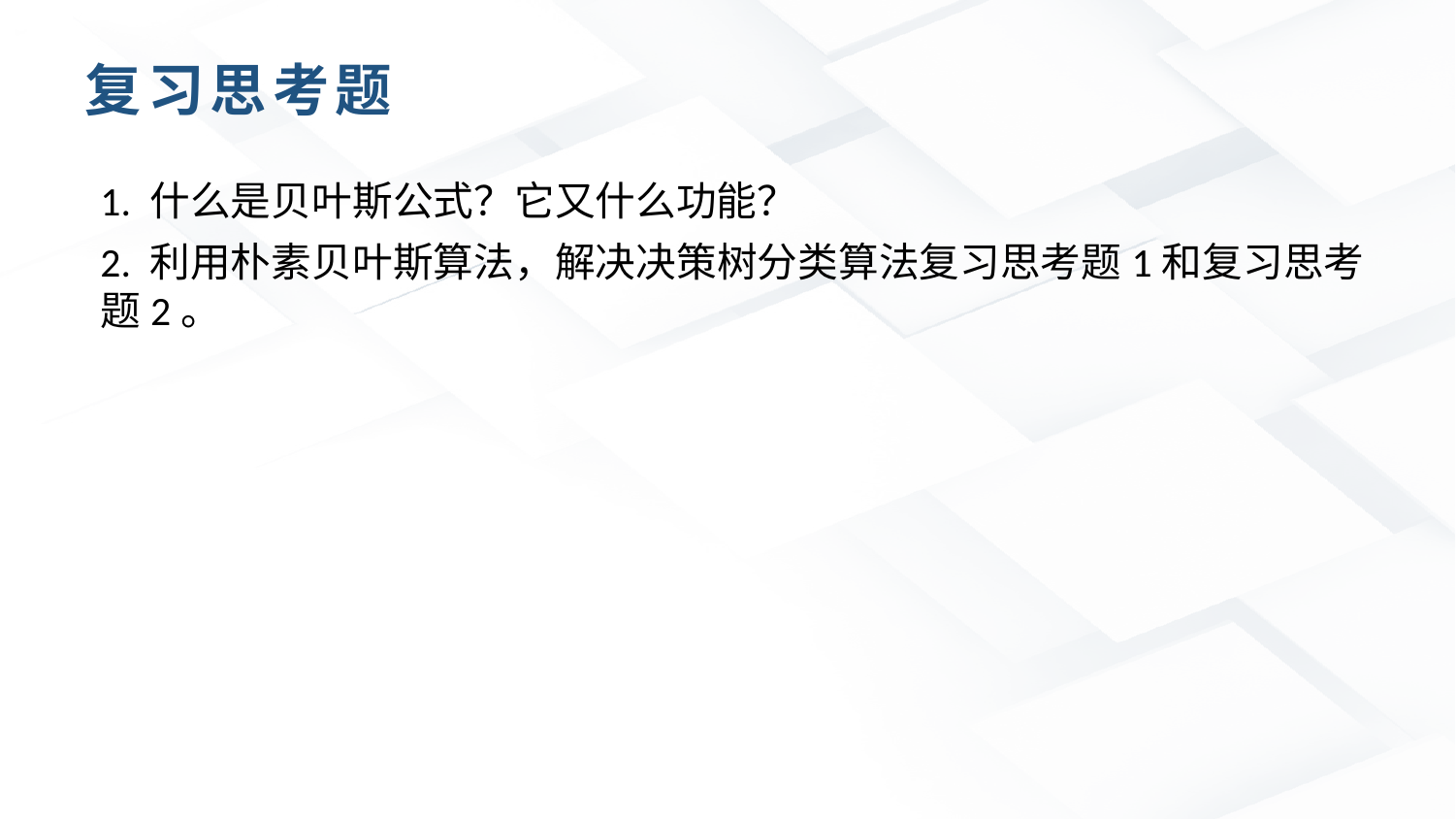

复习思考题
1. 什么是贝叶斯公式？它又什么功能？
2. 利用朴素贝叶斯算法，解决决策树分类算法复习思考题1和复习思考题2。